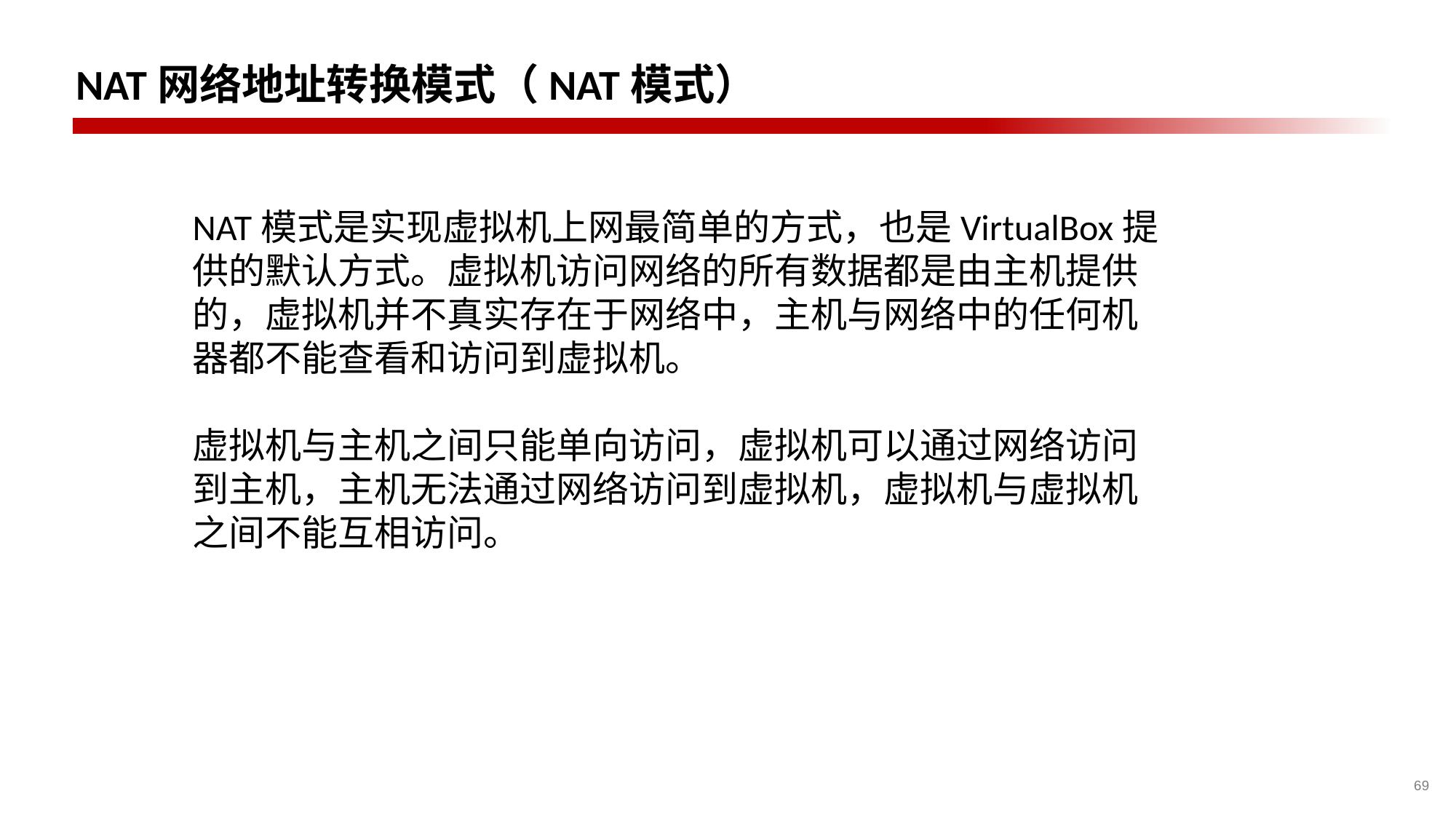

NAT网络地址转换模式（NAT模式）

NAT模式是实现虚拟机上网最简单的方式，也是VirtualBox提供的默认方式。虚拟机访问网络的所有数据都是由主机提供的，虚拟机并不真实存在于网络中，主机与网络中的任何机器都不能查看和访问到虚拟机。

虚拟机与主机之间只能单向访问，虚拟机可以通过网络访问到主机，主机无法通过网络访问到虚拟机，虚拟机与虚拟机之间不能互相访问。
69